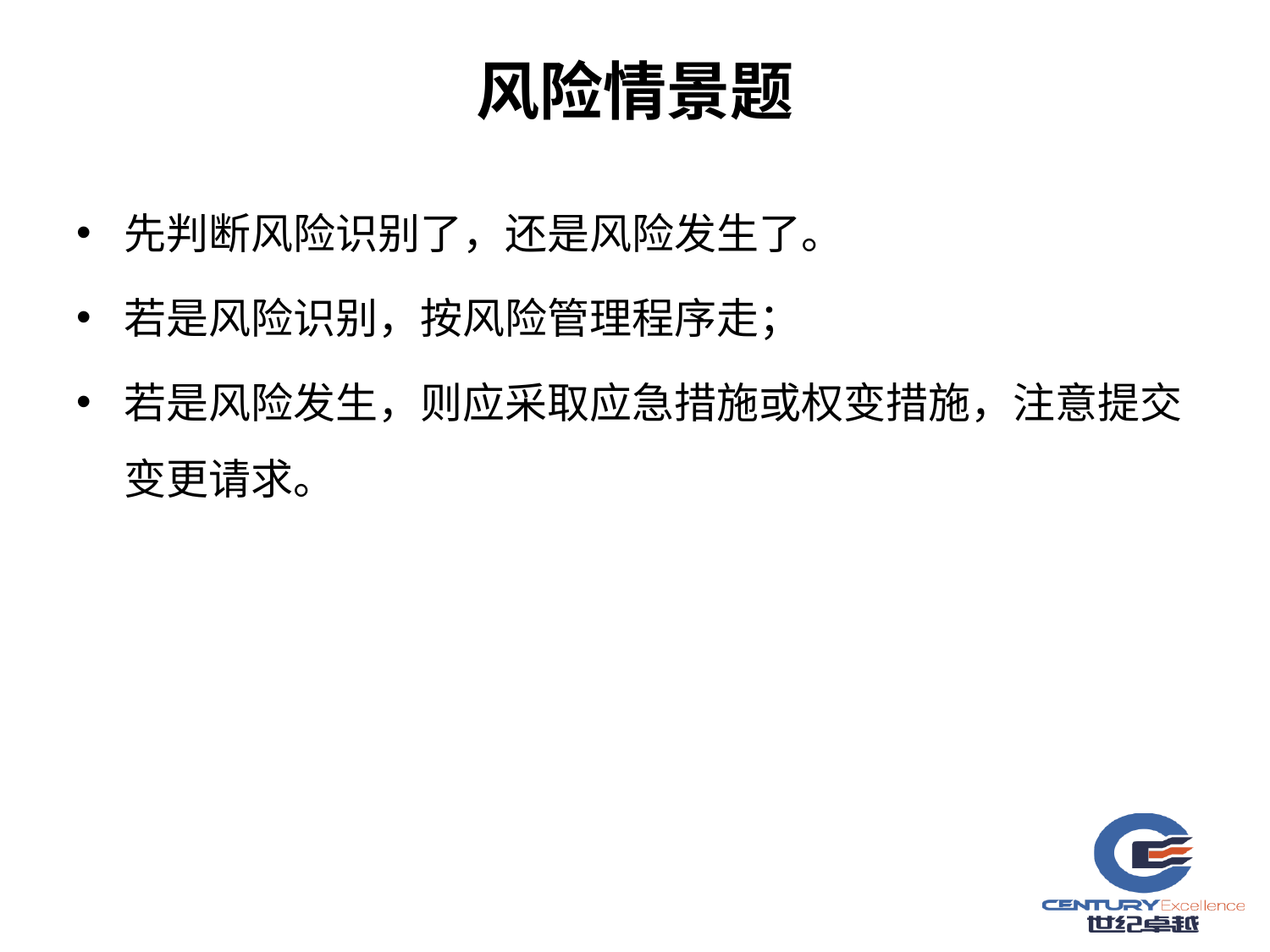

# 风险情景题
先判断风险识别了，还是风险发生了。
若是风险识别，按风险管理程序走；
若是风险发生，则应采取应急措施或权变措施，注意提交变更请求。